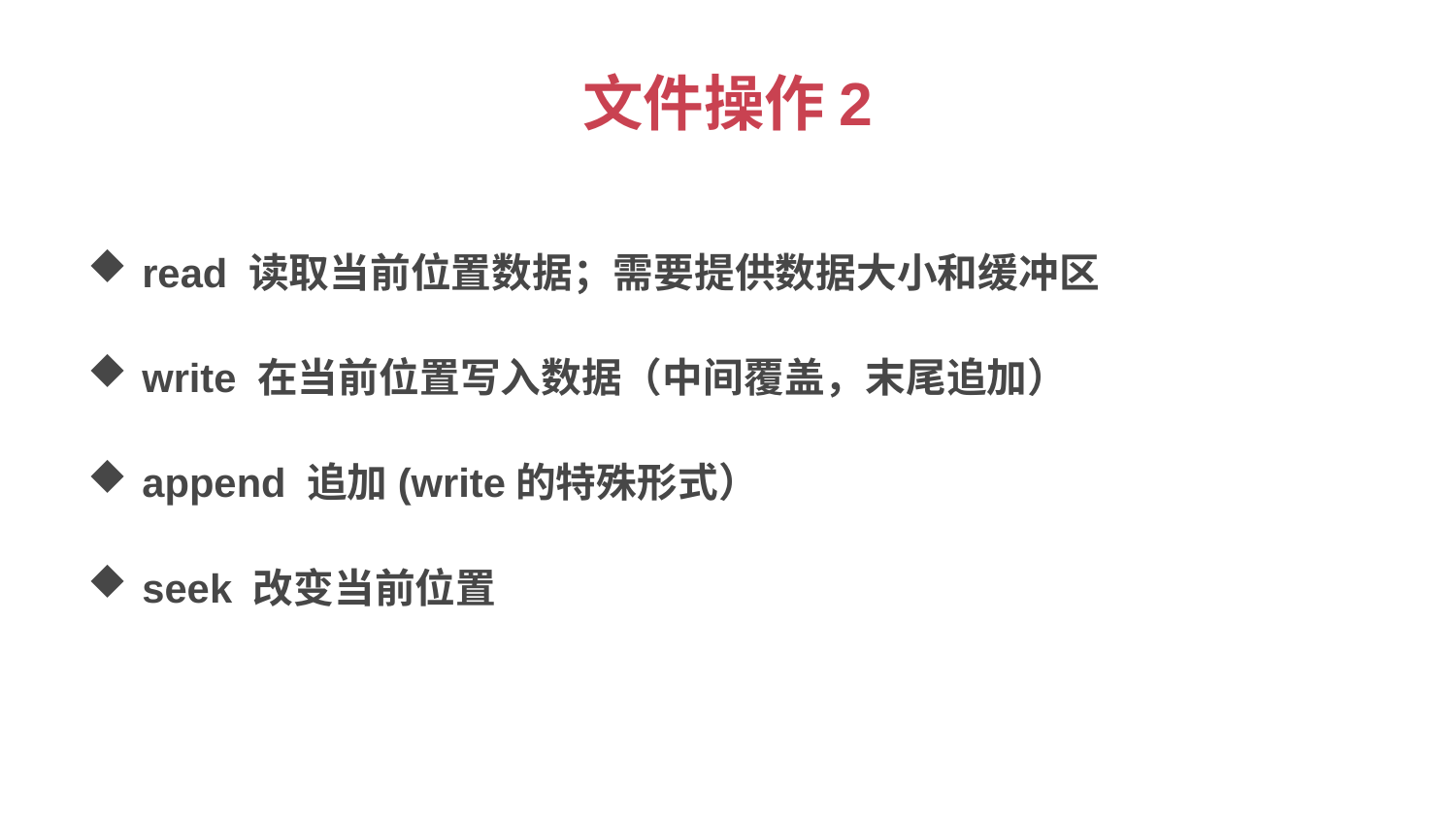

# 文件操作2
read 读取当前位置数据；需要提供数据大小和缓冲区
write 在当前位置写入数据（中间覆盖，末尾追加）
append 追加(write的特殊形式）
seek 改变当前位置